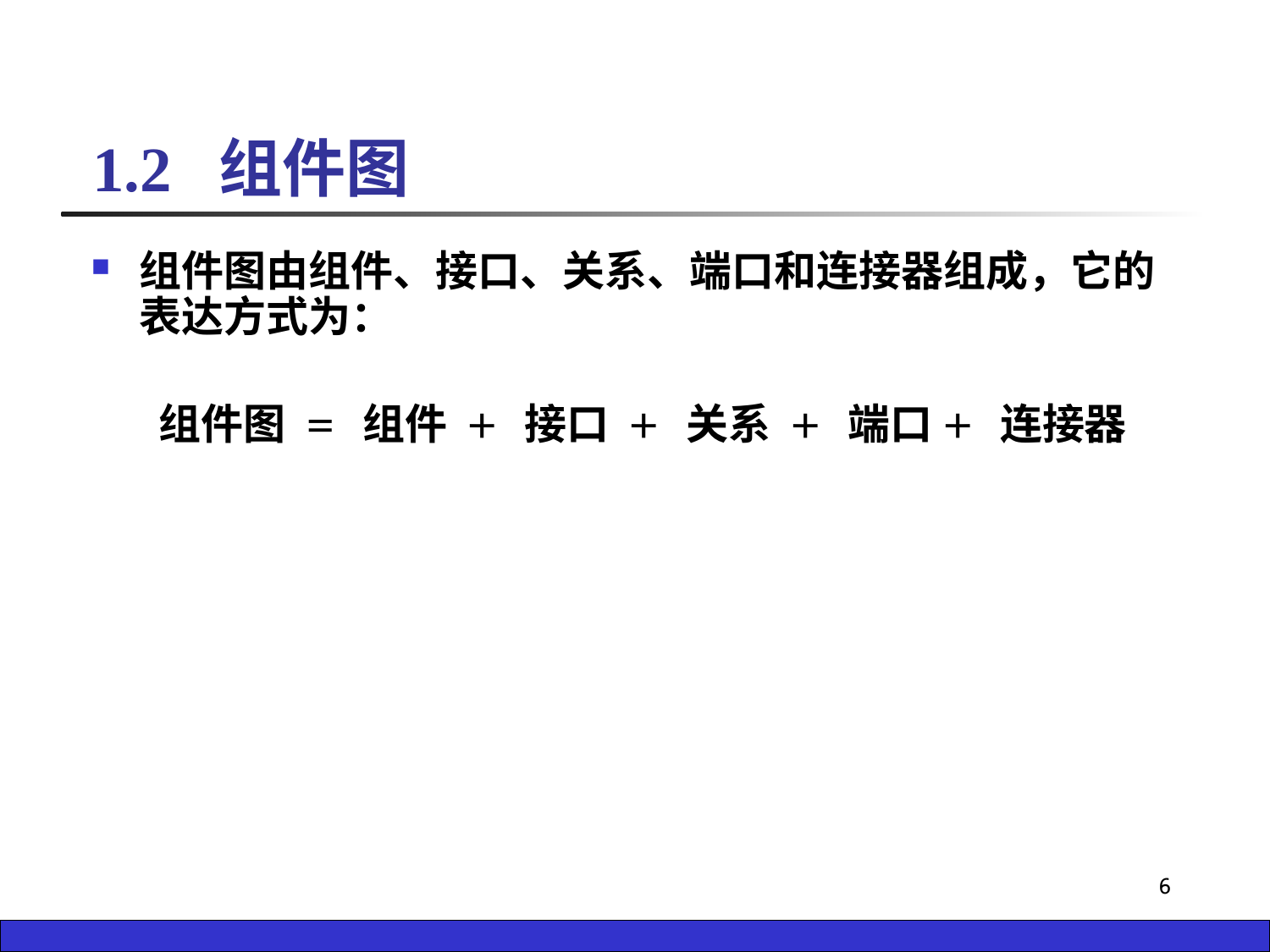

1.2  组件图
组件图由组件、接口、关系、端口和连接器组成，它的表达方式为：

      组件图 = 组件 + 接口 + 关系 + 端口+ 连接器

6